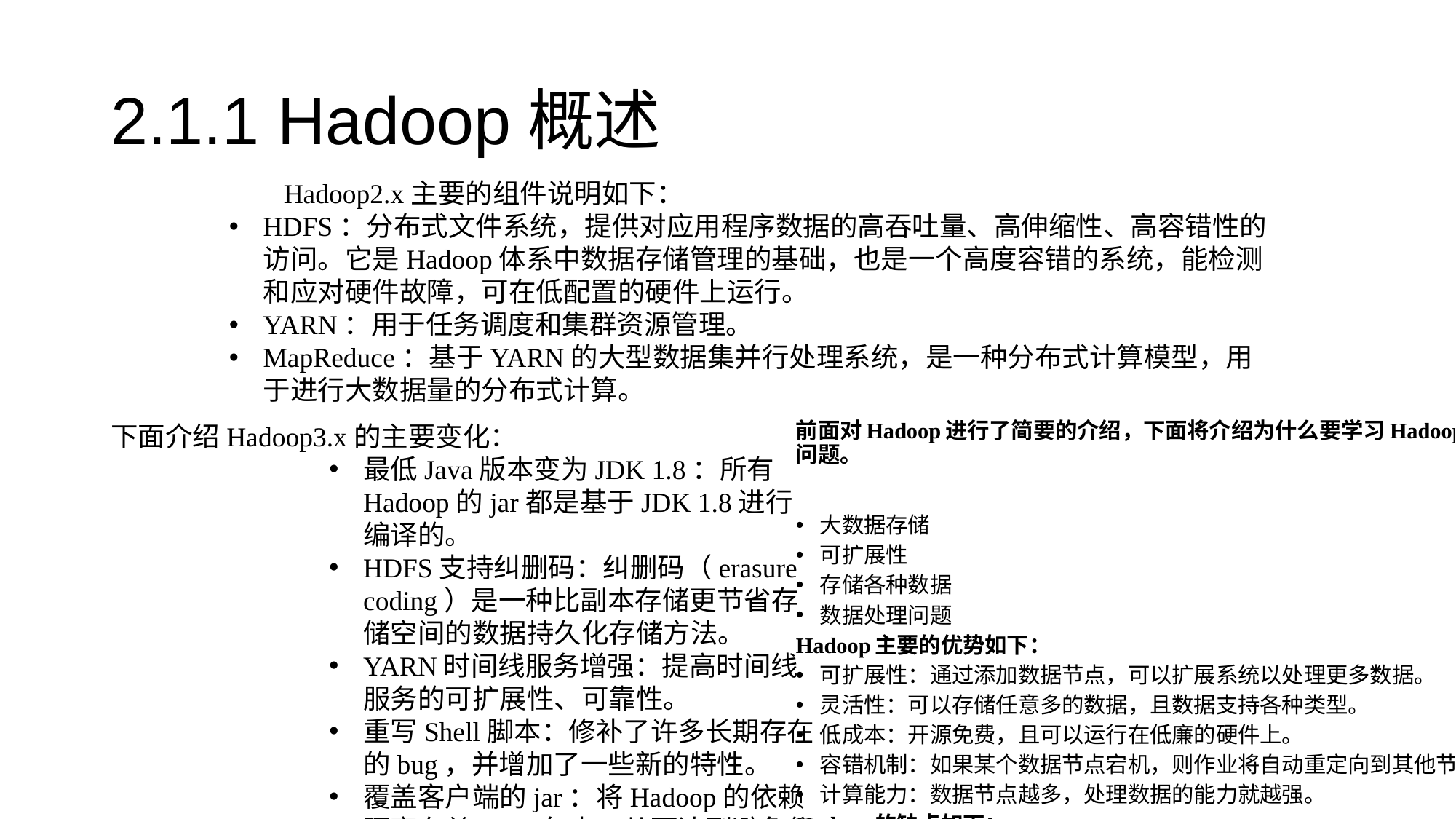

# 2.1.1 Hadoop概述
Hadoop2.x主要的组件说明如下：
HDFS：分布式文件系统，提供对应用程序数据的高吞吐量、高伸缩性、高容错性的访问。它是Hadoop体系中数据存储管理的基础，也是一个高度容错的系统，能检测和应对硬件故障，可在低配置的硬件上运行。
YARN：用于任务调度和集群资源管理。
MapReduce：基于YARN的大型数据集并行处理系统，是一种分布式计算模型，用于进行大数据量的分布式计算。
下面介绍Hadoop3.x的主要变化：
最低Java版本变为JDK 1.8：所有Hadoop的jar都是基于JDK 1.8进行编译的。
HDFS支持纠删码：纠删码（erasure coding）是一种比副本存储更节省存储空间的数据持久化存储方法。
YARN时间线服务增强：提高时间线服务的可扩展性、可靠性。
重写Shell脚本：修补了许多长期存在的bug，并增加了一些新的特性。
覆盖客户端的jar：将Hadoop的依赖隔离在单一jar包中，从而达到避免依赖渗透到应用程序的类路径中的问题，避免包冲突。
MapReduce任务级本地优化：添加了映射输出收集器的本地化实现的支持，可以带来30%的性能提升。
支持2个以上的NameNodes：通过多个NameNode来提供更高的容错性。
数据节点内置平衡器
YARN增强：YARN资源模型已经被一般化，可以支持用户自定义的可计算资源类型，而不仅仅是CPU和内存。

前面对Hadoop进行了简要的介绍，下面将介绍为什么要学习Hadoop，或者说Hadoop能解决大数据什么问题。

大数据存储
可扩展性
存储各种数据
数据处理问题
Hadoop主要的优势如下：
可扩展性：通过添加数据节点，可以扩展系统以处理更多数据。
灵活性：可以存储任意多的数据，且数据支持各种类型。
低成本：开源免费，且可以运行在低廉的硬件上。
容错机制：如果某个数据节点宕机，则作业将自动重定向到其他节点。
计算能力：数据节点越多，处理数据的能力就越强。
Hadoop的缺点如下：
安全问题：Hadoop数据并没有加密，因此如果在互联网上传输，则存在数据泄漏风险。
小文件问题：Hadoop缺乏有效支持随机读取小文件的能力，因此不适合小文件的存储。
注意：在生产环境中，Hadoop在选择版本时，应该优先选择最新的稳定版本。